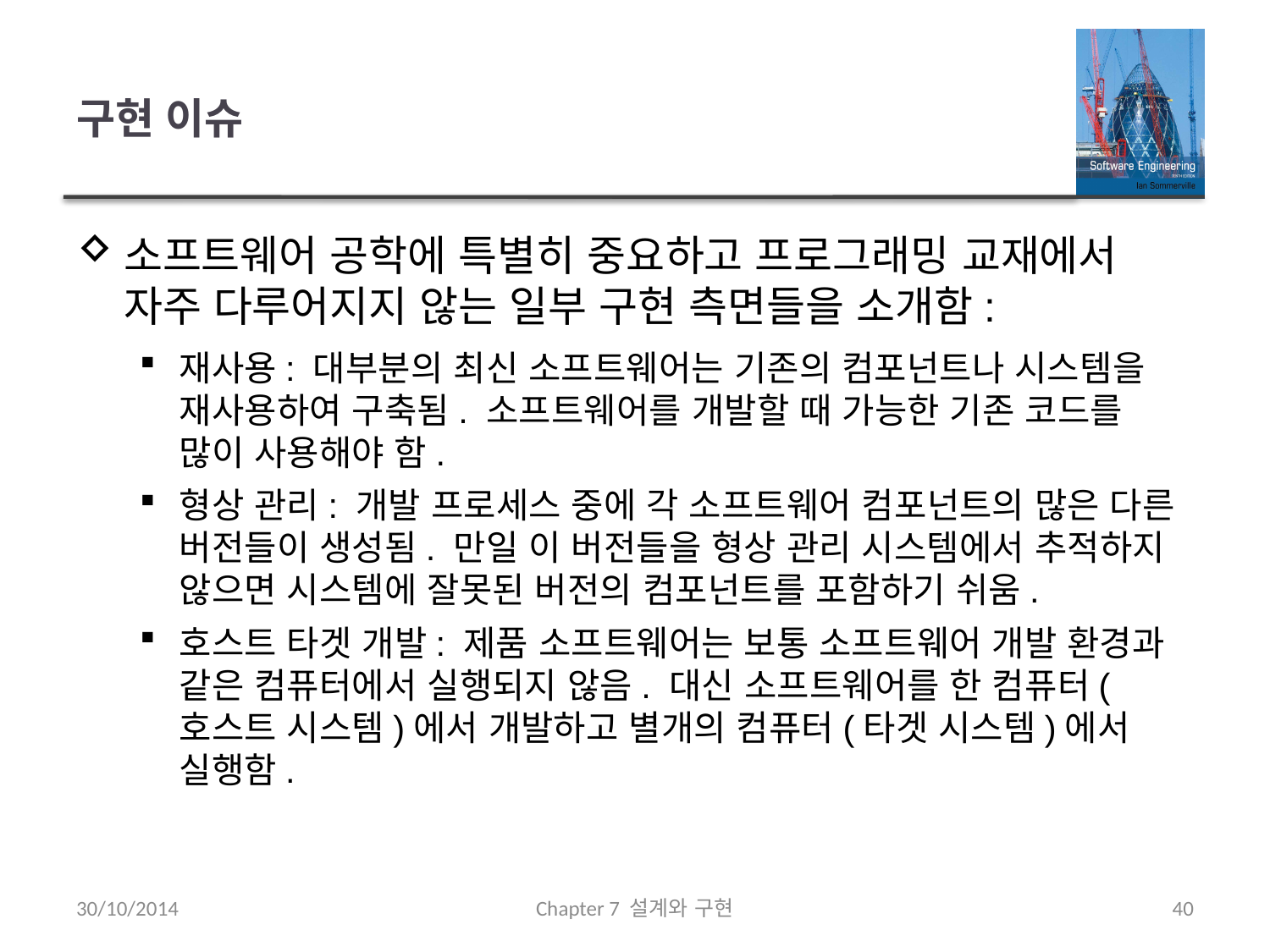

# 구현 이슈
소프트웨어 공학에 특별히 중요하고 프로그래밍 교재에서 자주 다루어지지 않는 일부 구현 측면들을 소개함:
재사용: 대부분의 최신 소프트웨어는 기존의 컴포넌트나 시스템을 재사용하여 구축됨. 소프트웨어를 개발할 때 가능한 기존 코드를 많이 사용해야 함.
형상 관리: 개발 프로세스 중에 각 소프트웨어 컴포넌트의 많은 다른 버전들이 생성됨. 만일 이 버전들을 형상 관리 시스템에서 추적하지 않으면 시스템에 잘못된 버전의 컴포넌트를 포함하기 쉬움.
호스트 타겟 개발: 제품 소프트웨어는 보통 소프트웨어 개발 환경과 같은 컴퓨터에서 실행되지 않음. 대신 소프트웨어를 한 컴퓨터(호스트 시스템)에서 개발하고 별개의 컴퓨터(타겟 시스템)에서 실행함.
30/10/2014
Chapter 7 설계와 구현
40